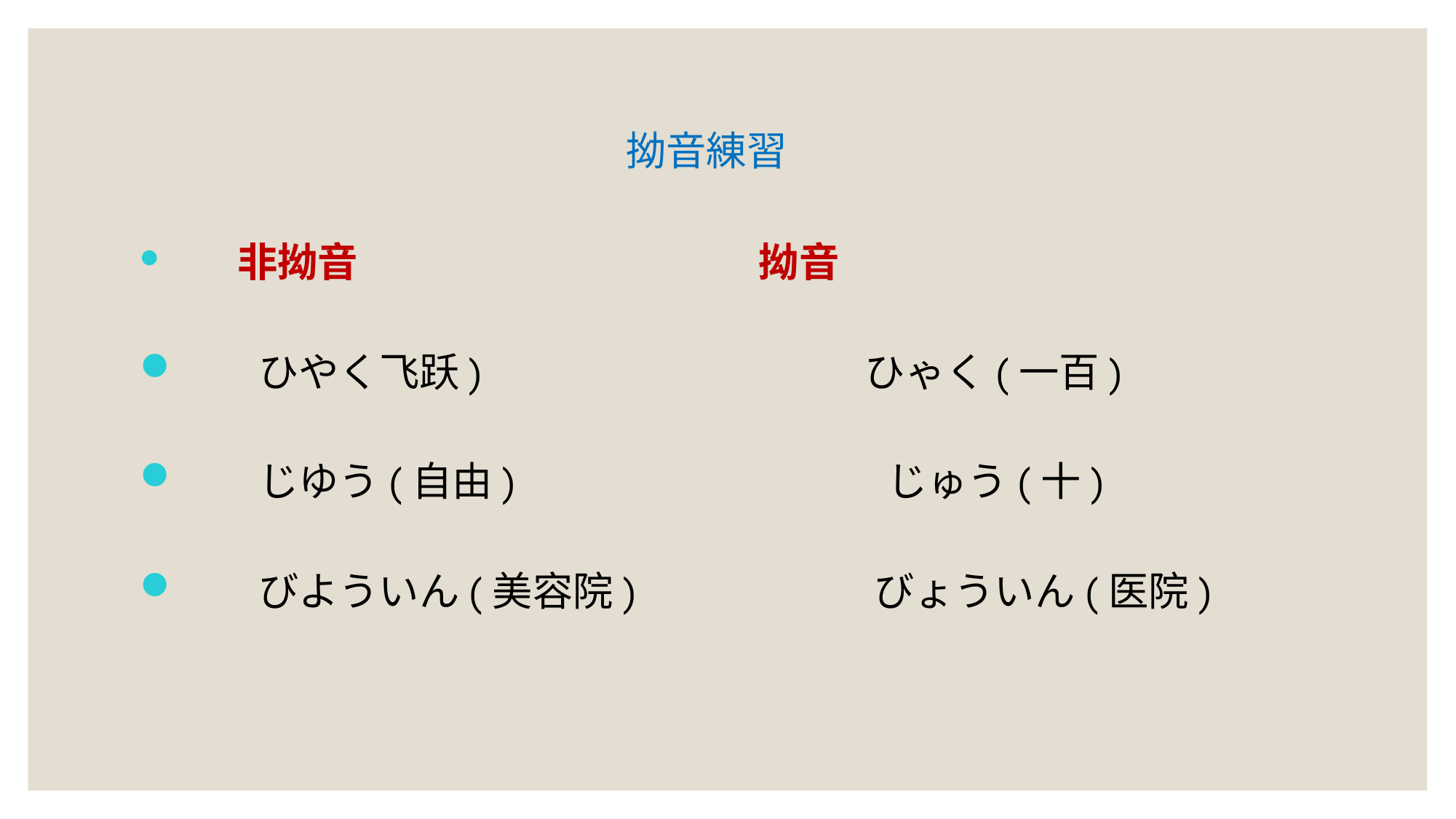

拗音練習
      　非拗音                                            拗音
　　ひやく飞跃) 　　　　　　　　　ひゃく(一百)
　　じゆう(自由)　　　　　　　　　じゅう(十)
　　びよういん(美容院)　　　　　   びょういん(医院)